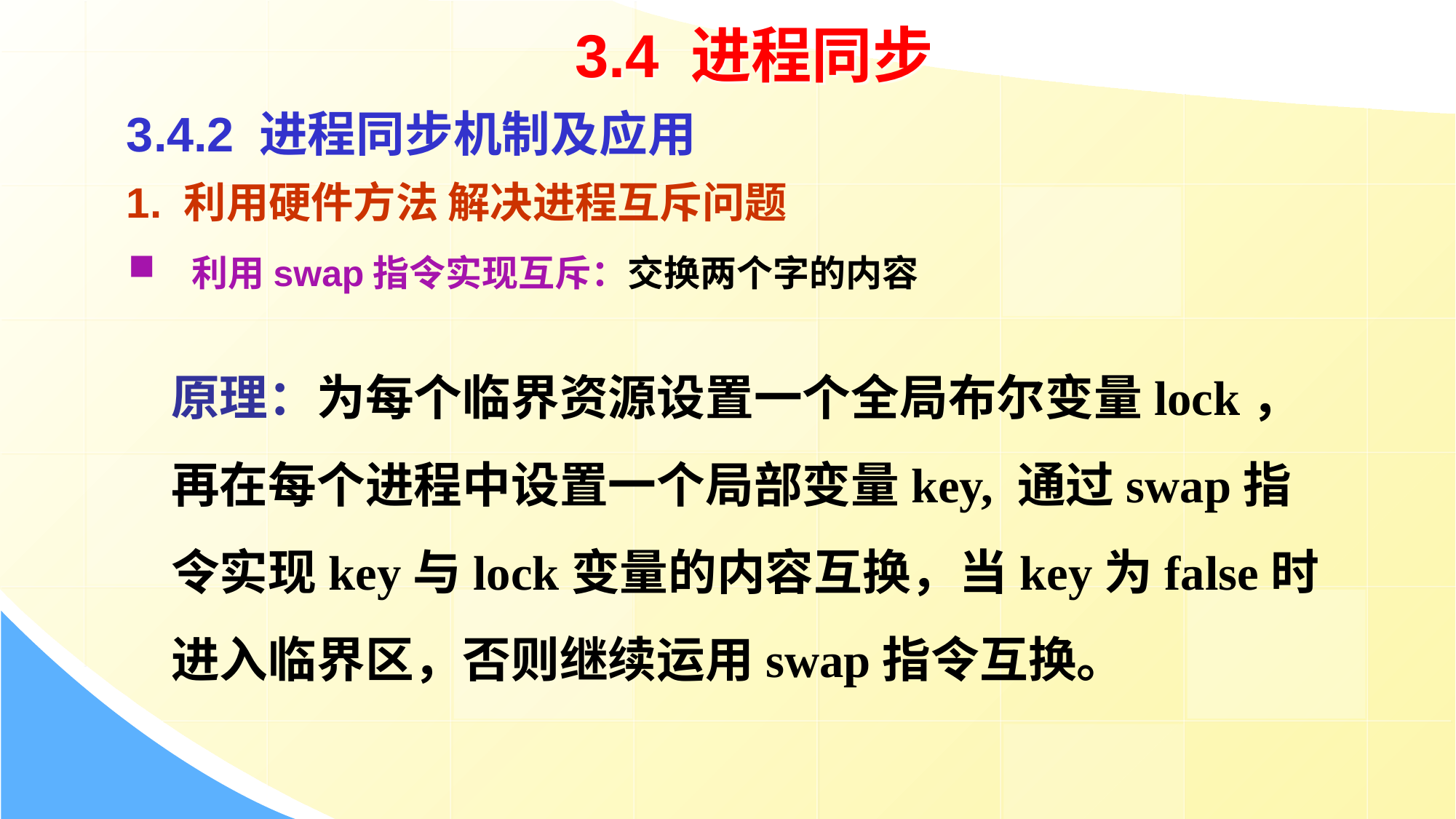

3.4 进程同步
3.4.2 进程同步机制及应用
1. 利用硬件方法 解决进程互斥问题
利用swap指令实现互斥：交换两个字的内容
原理：为每个临界资源设置一个全局布尔变量lock，再在每个进程中设置一个局部变量key, 通过swap指令实现key与lock变量的内容互换，当key为false时进入临界区，否则继续运用swap指令互换。